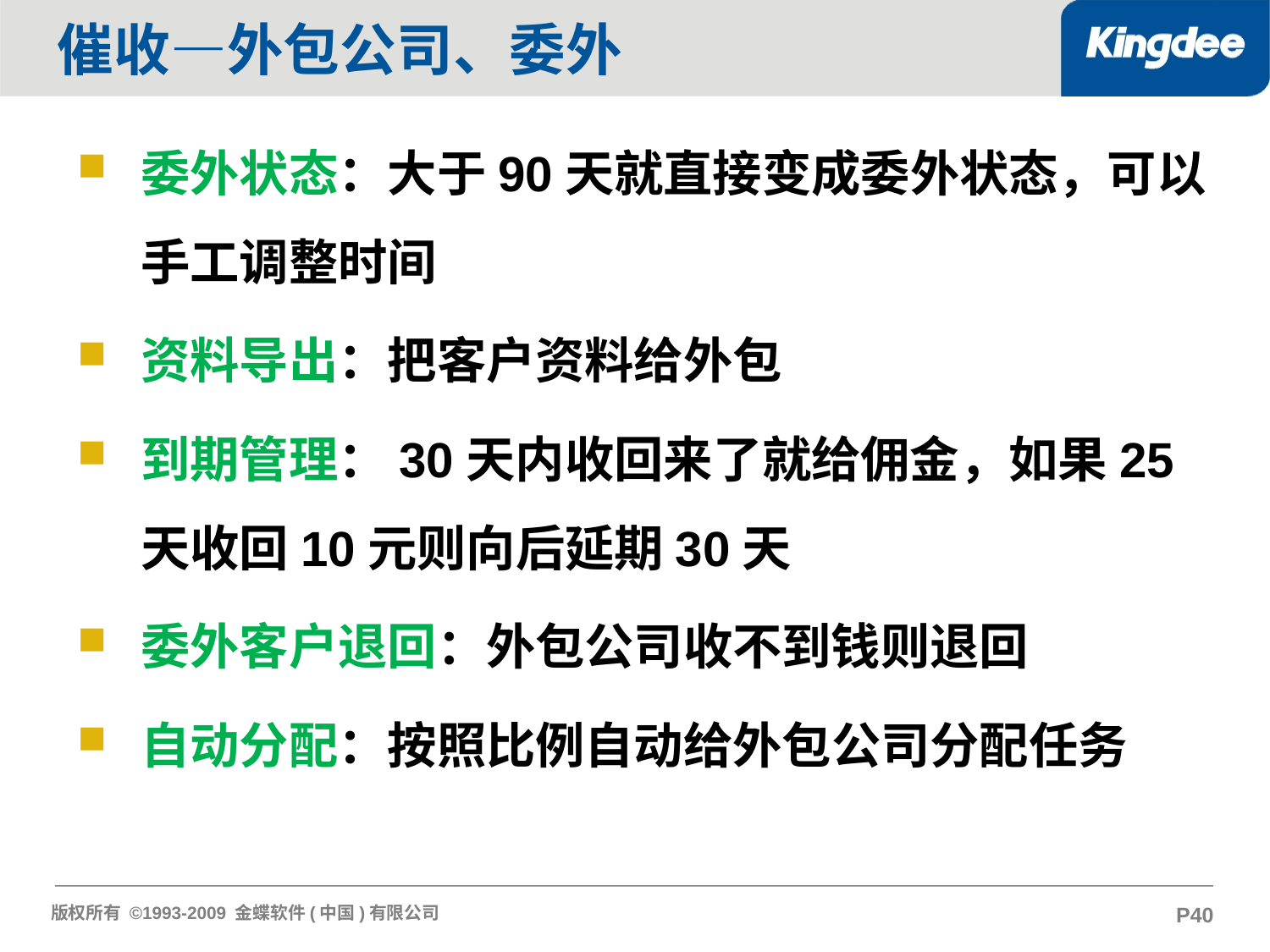

催收—外包公司、委外
委外状态：大于90天就直接变成委外状态，可以手工调整时间
资料导出：把客户资料给外包
到期管理：30天内收回来了就给佣金，如果25天收回10元则向后延期30天
委外客户退回：外包公司收不到钱则退回
自动分配：按照比例自动给外包公司分配任务